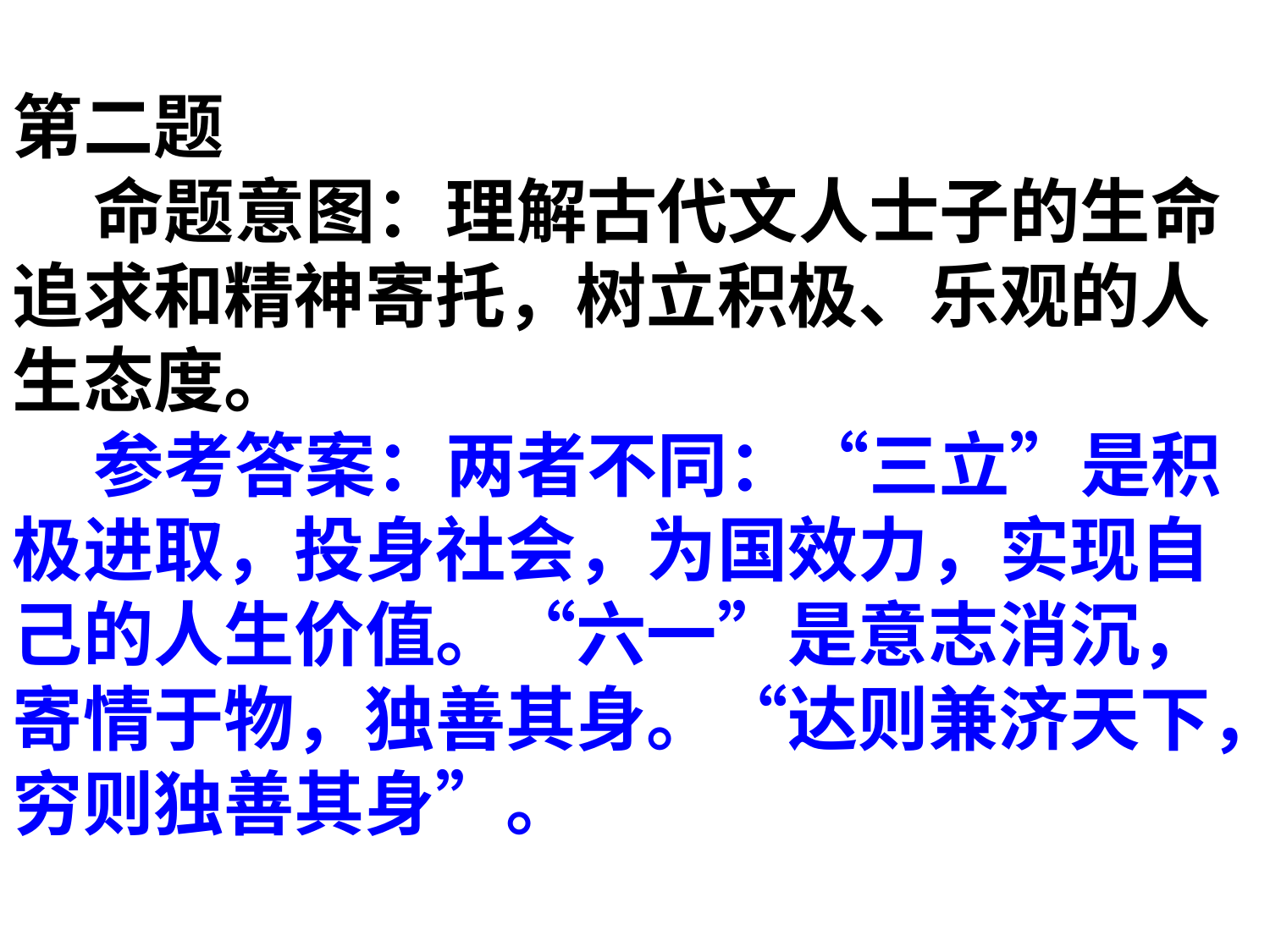

第二题
    命题意图：理解古代文人士子的生命追求和精神寄托，树立积极、乐观的人生态度。
    参考答案：两者不同：“三立”是积极进取，投身社会，为国效力，实现自己的人生价值。“六一”是意志消沉，寄情于物，独善其身。“达则兼济天下，穷则独善其身”。